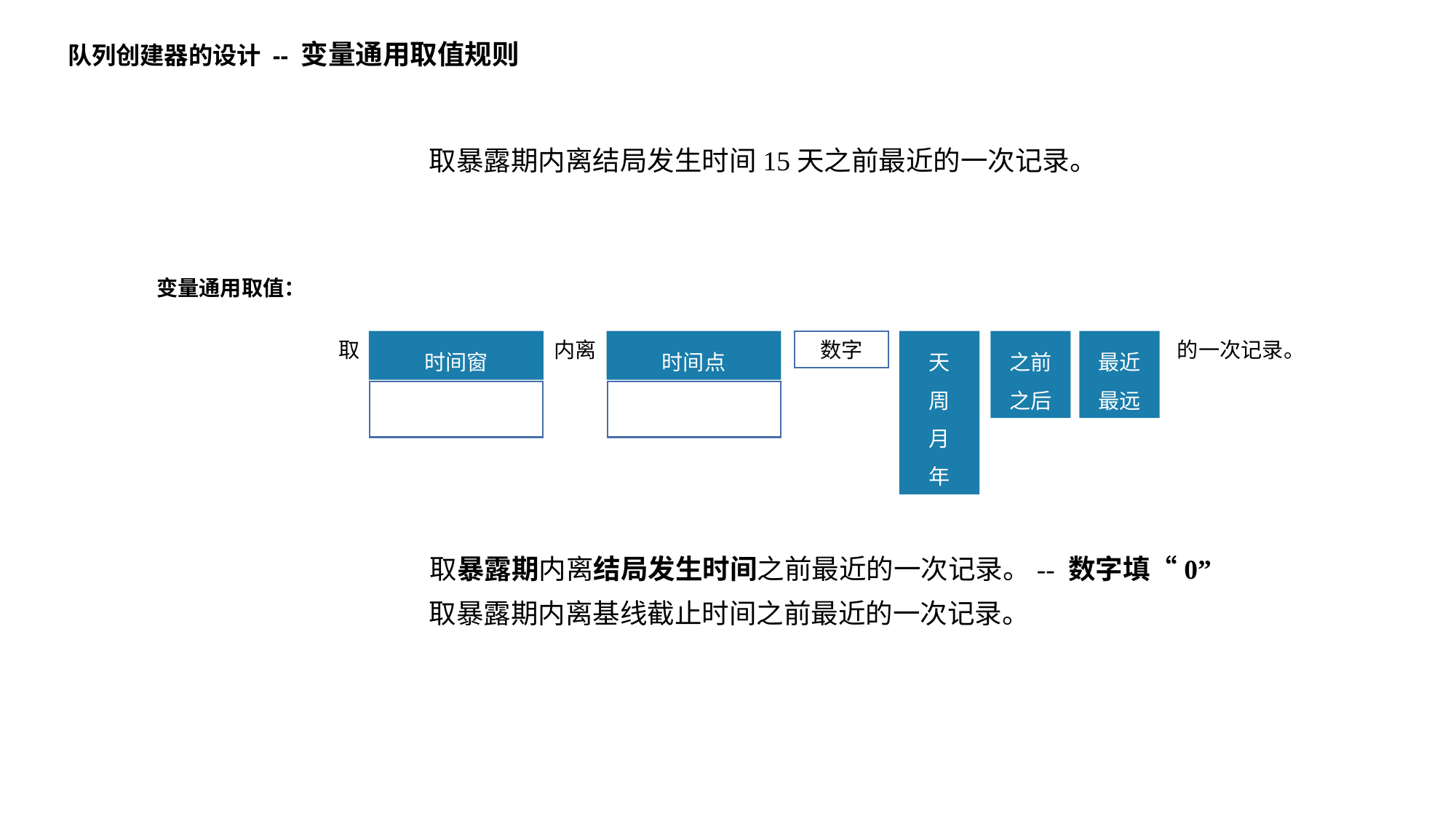

队列创建器的设计 -- 变量通用取值规则
取暴露期内离结局发生时间15天之前最近的一次记录。
变量通用取值：
取
时间窗

内离
时间点

数字
天
周
月
年
之前
之后
最近
最远
的一次记录。
取暴露期内离结局发生时间之前最近的一次记录。-- 数字填“0”
取暴露期内离基线截止时间之前最近的一次记录。